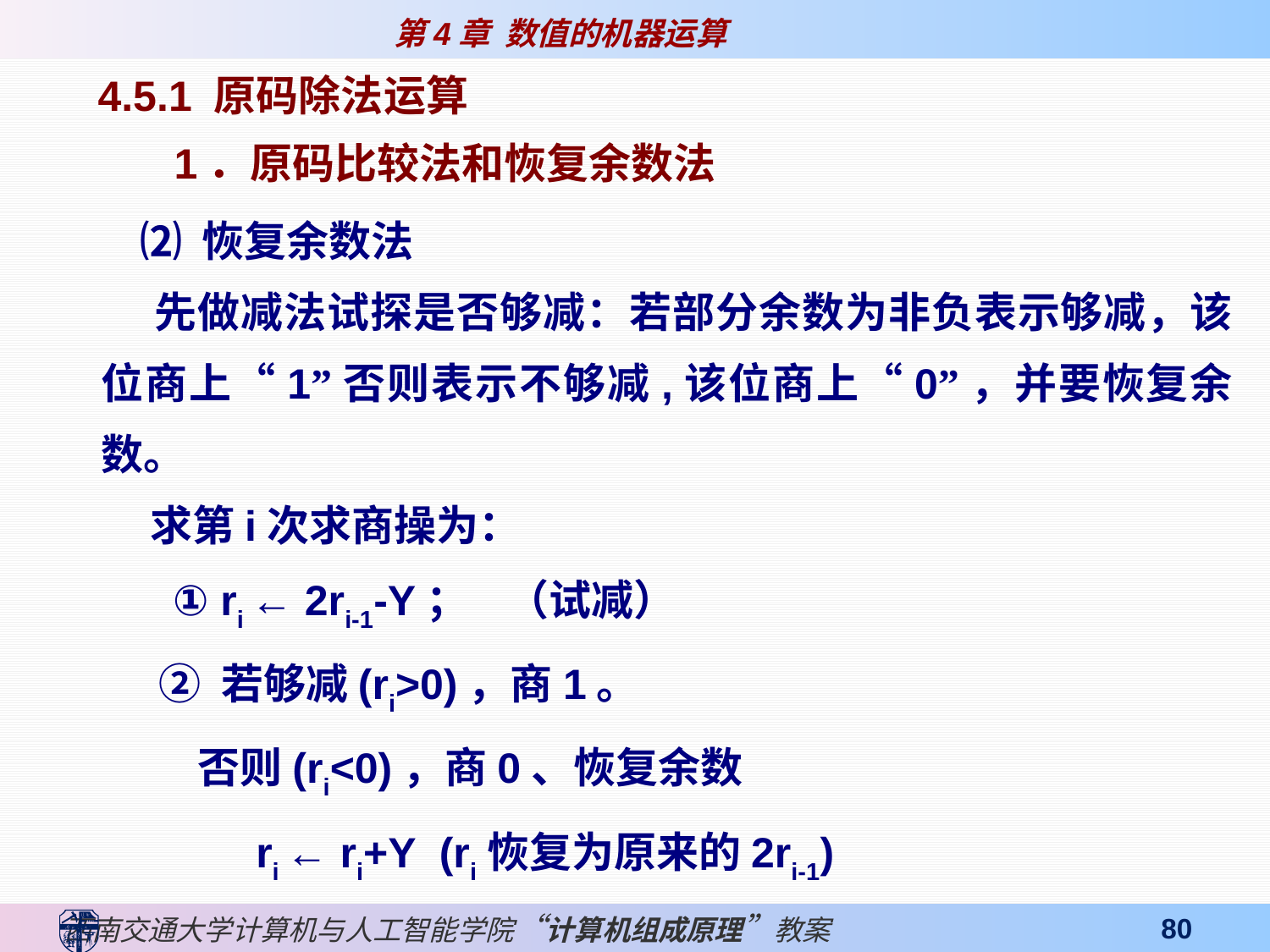

4.5.1 原码除法运算
1．原码比较法和恢复余数法
    ⑵ 恢复余数法
    先做减法试探是否够减：若部分余数为非负表示够减，该位商上“1”否则表示不够减,该位商上“0”，并要恢复余数。
    求第i次求商操为：
      ① ri ← 2ri-1-Y；    （试减）
      ② 若够减(ri>0)，商1。
         否则(ri<0)，商0、恢复余数
             ri ← ri+Y  (ri恢复为原来的2ri-1)